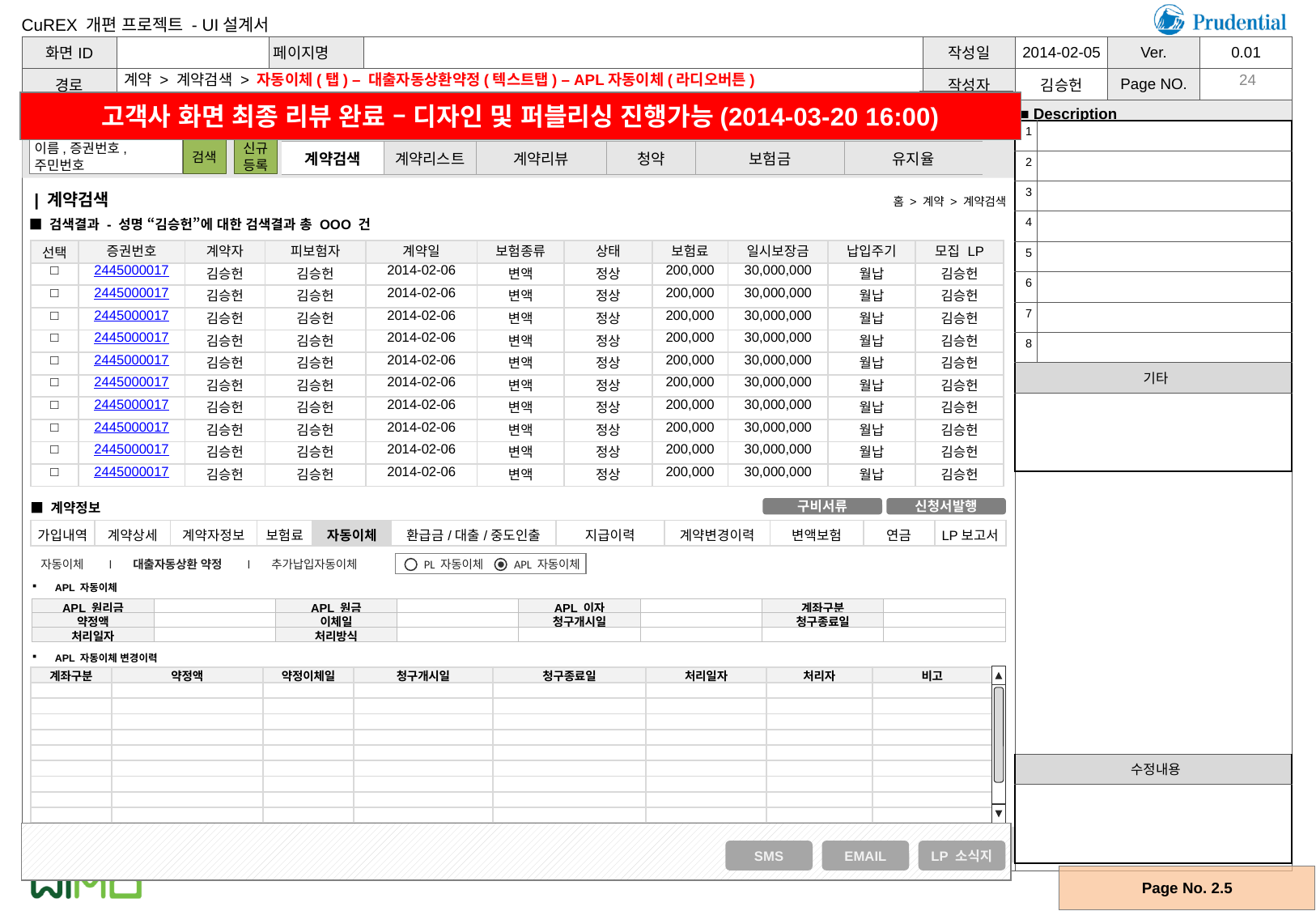

계약 > 계약검색 > 자동이체(탭) – 대출자동상환약정(텍스트탭) – APL자동이체(라디오버튼)
24
고객사 화면 최종 리뷰 완료 – 디자인 및 퍼블리싱 진행가능(2014-03-20 16:00)
| 1 |  |
| --- | --- |
| 2 |  |
| 3 |  |
| 4 |  |
| 5 |  |
| 6 |  |
| 7 |  |
| 8 |  |
| 기타 |  |
|  |  |
| 계약검색 | 계약리스트 | 계약리뷰 | 청약 | 보험금 | 유지율 |
| --- | --- | --- | --- | --- | --- |
| 계약검색
홈 > 계약 > 계약검색
■ 검색결과 - 성명 “김승헌”에 대한 검색결과 총 OOO 건
| 선택 | 증권번호 | 계약자 | 피보험자 | 계약일 | 보험종류 | 상태 | 보험료 | 일시보장금 | 납입주기 | 모집 LP |
| --- | --- | --- | --- | --- | --- | --- | --- | --- | --- | --- |
| □ | 2445000017 | 김승헌 | 김승헌 | 2014-02-06 | 변액 | 정상 | 200,000 | 30,000,000 | 월납 | 김승헌 |
| □ | 2445000017 | 김승헌 | 김승헌 | 2014-02-06 | 변액 | 정상 | 200,000 | 30,000,000 | 월납 | 김승헌 |
| □ | 2445000017 | 김승헌 | 김승헌 | 2014-02-06 | 변액 | 정상 | 200,000 | 30,000,000 | 월납 | 김승헌 |
| □ | 2445000017 | 김승헌 | 김승헌 | 2014-02-06 | 변액 | 정상 | 200,000 | 30,000,000 | 월납 | 김승헌 |
| □ | 2445000017 | 김승헌 | 김승헌 | 2014-02-06 | 변액 | 정상 | 200,000 | 30,000,000 | 월납 | 김승헌 |
| □ | 2445000017 | 김승헌 | 김승헌 | 2014-02-06 | 변액 | 정상 | 200,000 | 30,000,000 | 월납 | 김승헌 |
| □ | 2445000017 | 김승헌 | 김승헌 | 2014-02-06 | 변액 | 정상 | 200,000 | 30,000,000 | 월납 | 김승헌 |
| □ | 2445000017 | 김승헌 | 김승헌 | 2014-02-06 | 변액 | 정상 | 200,000 | 30,000,000 | 월납 | 김승헌 |
| □ | 2445000017 | 김승헌 | 김승헌 | 2014-02-06 | 변액 | 정상 | 200,000 | 30,000,000 | 월납 | 김승헌 |
| □ | 2445000017 | 김승헌 | 김승헌 | 2014-02-06 | 변액 | 정상 | 200,000 | 30,000,000 | 월납 | 김승헌 |
■ 계약정보
구비서류
신청서발행
| 가입내역 | 계약상세 | 계약자정보 | 보험료 | 자동이체 | 환급금/대출/중도인출 | 지급이력 | 계약변경이력 | 변액보험 | 연금 | LP보고서 |
| --- | --- | --- | --- | --- | --- | --- | --- | --- | --- | --- |

APL 자동이체

PL 자동이체

자동이체       l       대출자동상환 약정       l       추가납입자동이체

APL 자동이체
| APL 원리금 |  | APL 원금 |  | APL 이자 |  | 계좌구분 |  |
| --- | --- | --- | --- | --- | --- | --- | --- |
| 약정액 |  | 이체일 |  | 청구개시일 |  | 청구종료일 |  |
| 처리일자 |  | 처리방식 |  |  |  |  |  |
APL 자동이체 변경이력

| 계좌구분 | 약정액 | 약정이체일 | 청구개시일 | 청구종료일 | 처리일자 | 처리자 | 비고 |
| --- | --- | --- | --- | --- | --- | --- | --- |
|  |  |  |  |  |  |  |  |
|  |  |  |  |  |  |  |  |
|  |  |  |  |  |  |  |  |
|  |  |  |  |  |  |  |  |
|  |  |  |  |  |  |  |  |
|  |  |  |  |  |  |  |  |
|  |  |  |  |  |  |  |  |
|  |  |  |  |  |  |  |  |
|  |  |  |  |  |  |  |  |
| 수정내용 |
| --- |
|  |

SMS
EMAIL
LP 소식지
Page No. 2.5